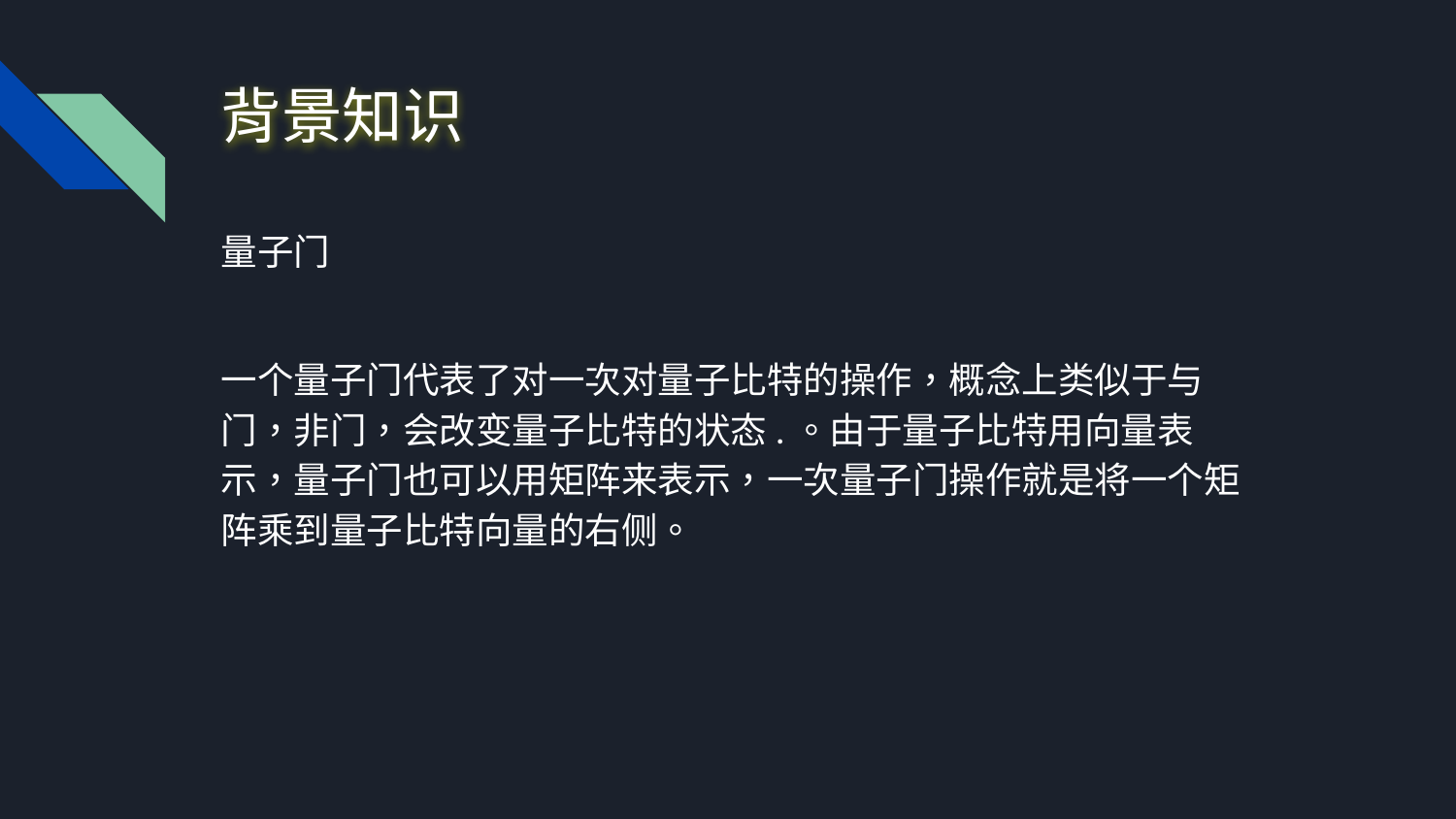

# 背景知识
量子门

一个量子门代表了对一次对量子比特的操作，概念上类似于与门，非门，会改变量子比特的状态.。由于量子比特用向量表示，量子门也可以用矩阵来表示，一次量子门操作就是将一个矩阵乘到量子比特向量的右侧。